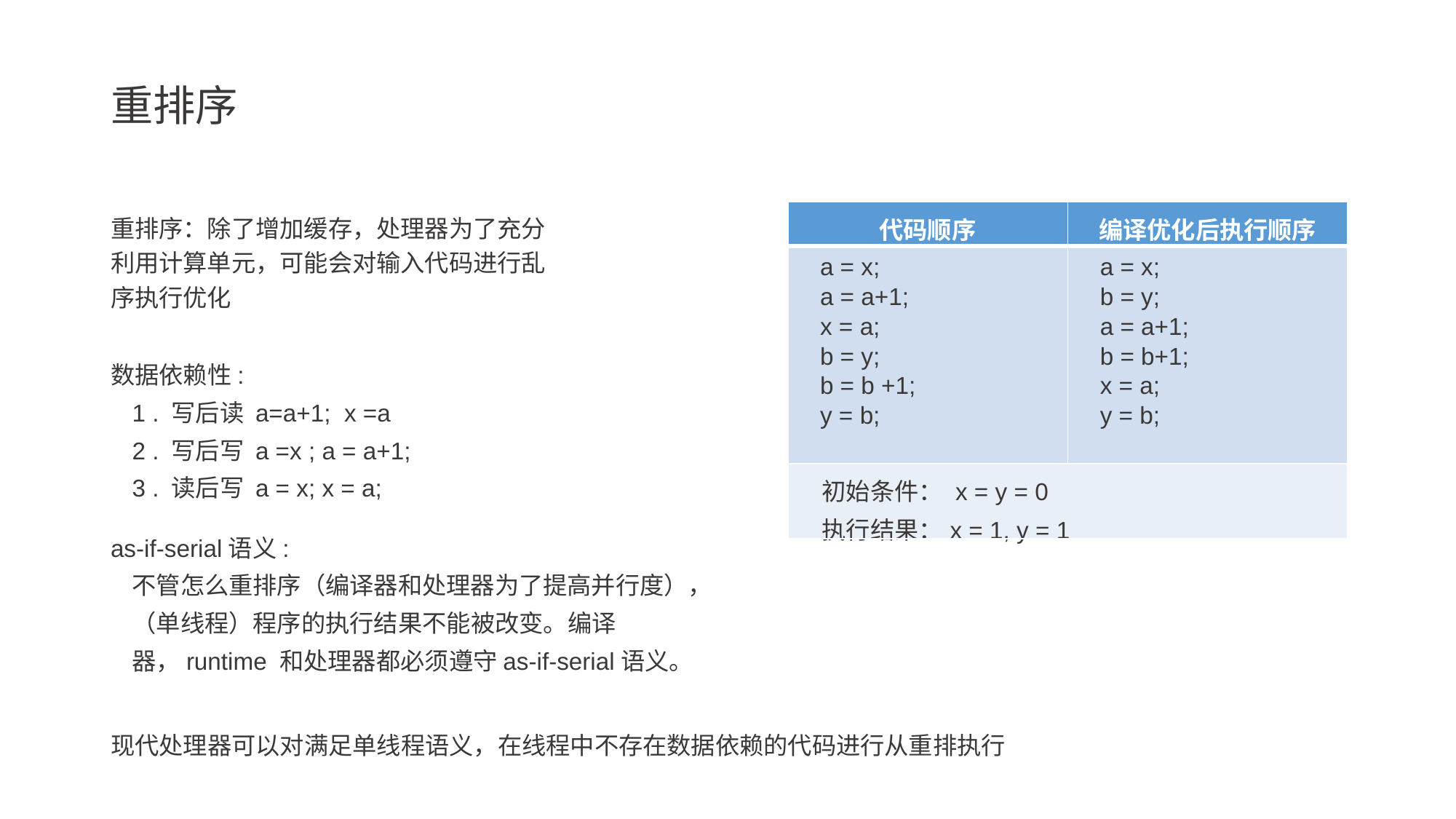

# 重排序
重排序：除了增加缓存，处理器为了充分利用计算单元，可能会对输入代码进行乱序执行优化
| 代码顺序 | 编译优化后执行顺序 |
| --- | --- |
| a = x; a = a+1; x = a; b = y; b = b +1; y = b; | a = x; b = y; a = a+1; b = b+1; x = a; y = b; |
| 初始条件： x = y = 0 执行结果：x = 1, y = 1 |  |
数据依赖性:
1 . 写后读 a=a+1;  x =a
2 . 写后写 a =x ; a = a+1;
3 . 读后写 a = x; x = a;
as-if-serial语义:
不管怎么重排序（编译器和处理器为了提高并行度），（单线程）程序的执行结果不能被改变。编译器，runtime 和处理器都必须遵守as-if-serial语义。
现代处理器可以对满足单线程语义，在线程中不存在数据依赖的代码进行从重排执行